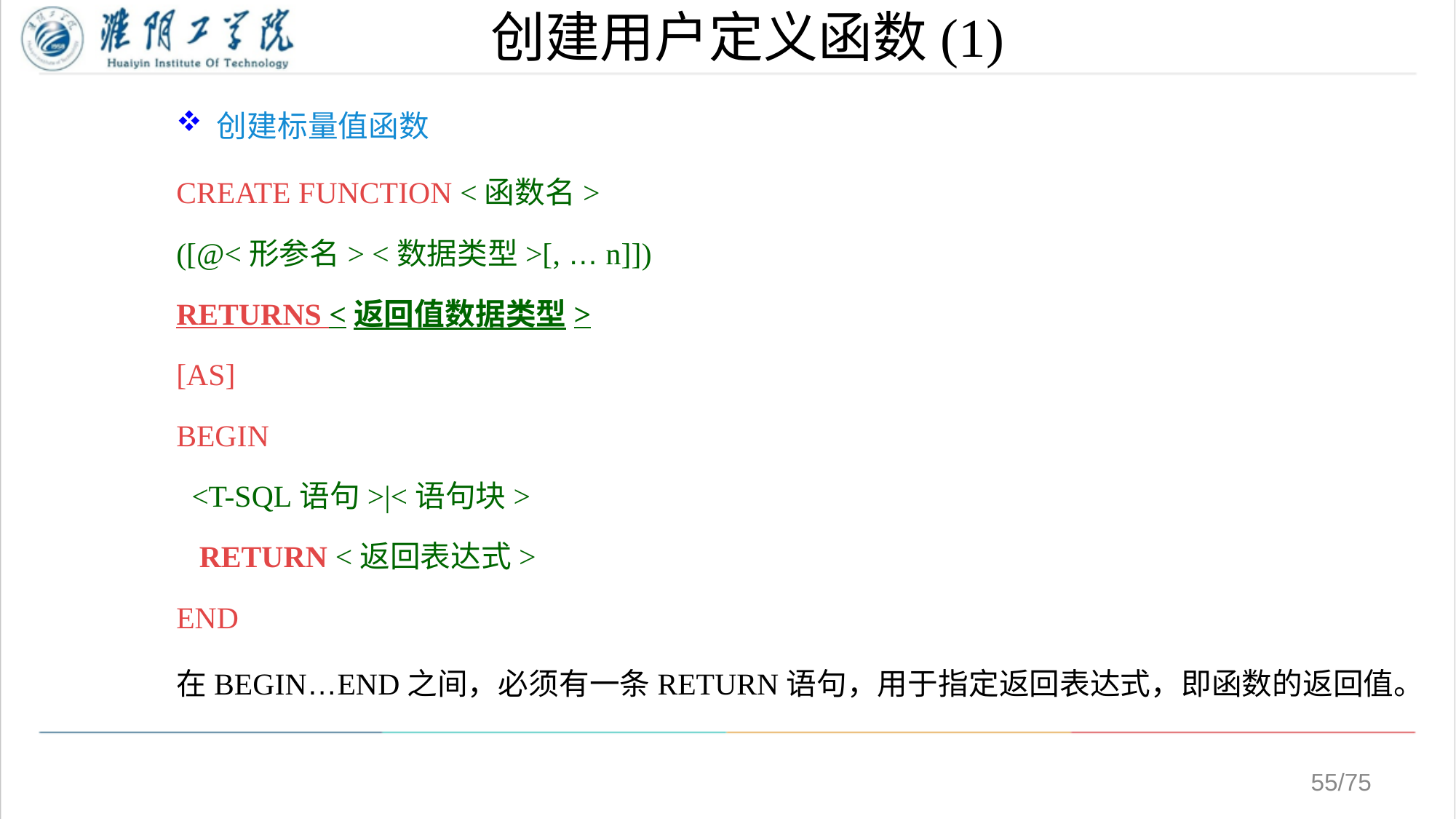

# 创建用户定义函数(1)
 创建标量值函数
CREATE FUNCTION <函数名>
([@<形参名> <数据类型>[, … n]])
RETURNS <返回值数据类型>
[AS]
BEGIN
  <T-SQL语句>|<语句块>
   RETURN <返回表达式>
END
在BEGIN…END之间，必须有一条RETURN语句，用于指定返回表达式，即函数的返回值。

55/75